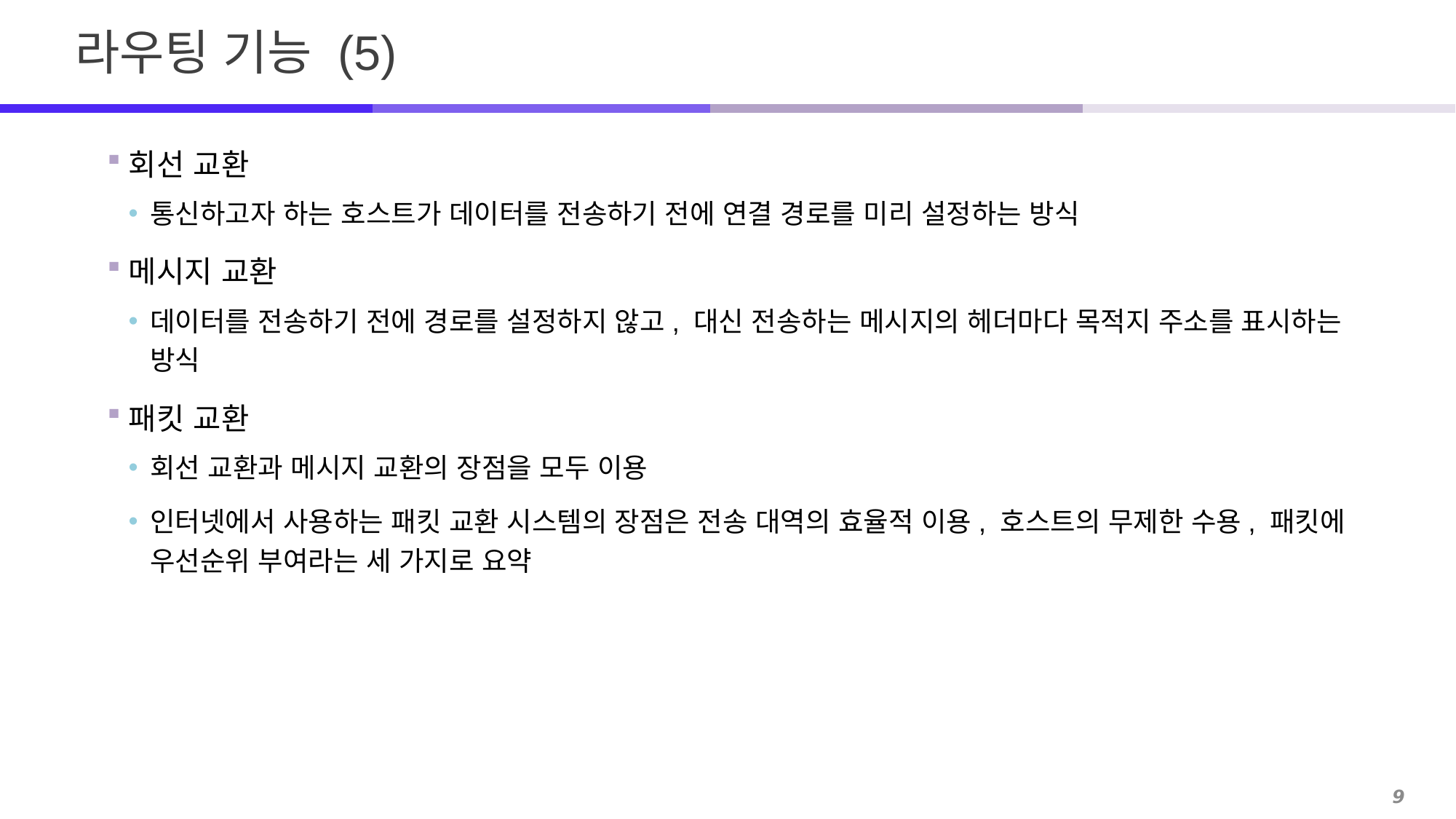

# 라우팅 기능 (5)
회선 교환
통신하고자 하는 호스트가 데이터를 전송하기 전에 연결 경로를 미리 설정하는 방식
메시지 교환
데이터를 전송하기 전에 경로를 설정하지 않고, 대신 전송하는 메시지의 헤더마다 목적지 주소를 표시하는 방식
패킷 교환
회선 교환과 메시지 교환의 장점을 모두 이용
인터넷에서 사용하는 패킷 교환 시스템의 장점은 전송 대역의 효율적 이용, 호스트의 무제한 수용, 패킷에 우선순위 부여라는 세 가지로 요약